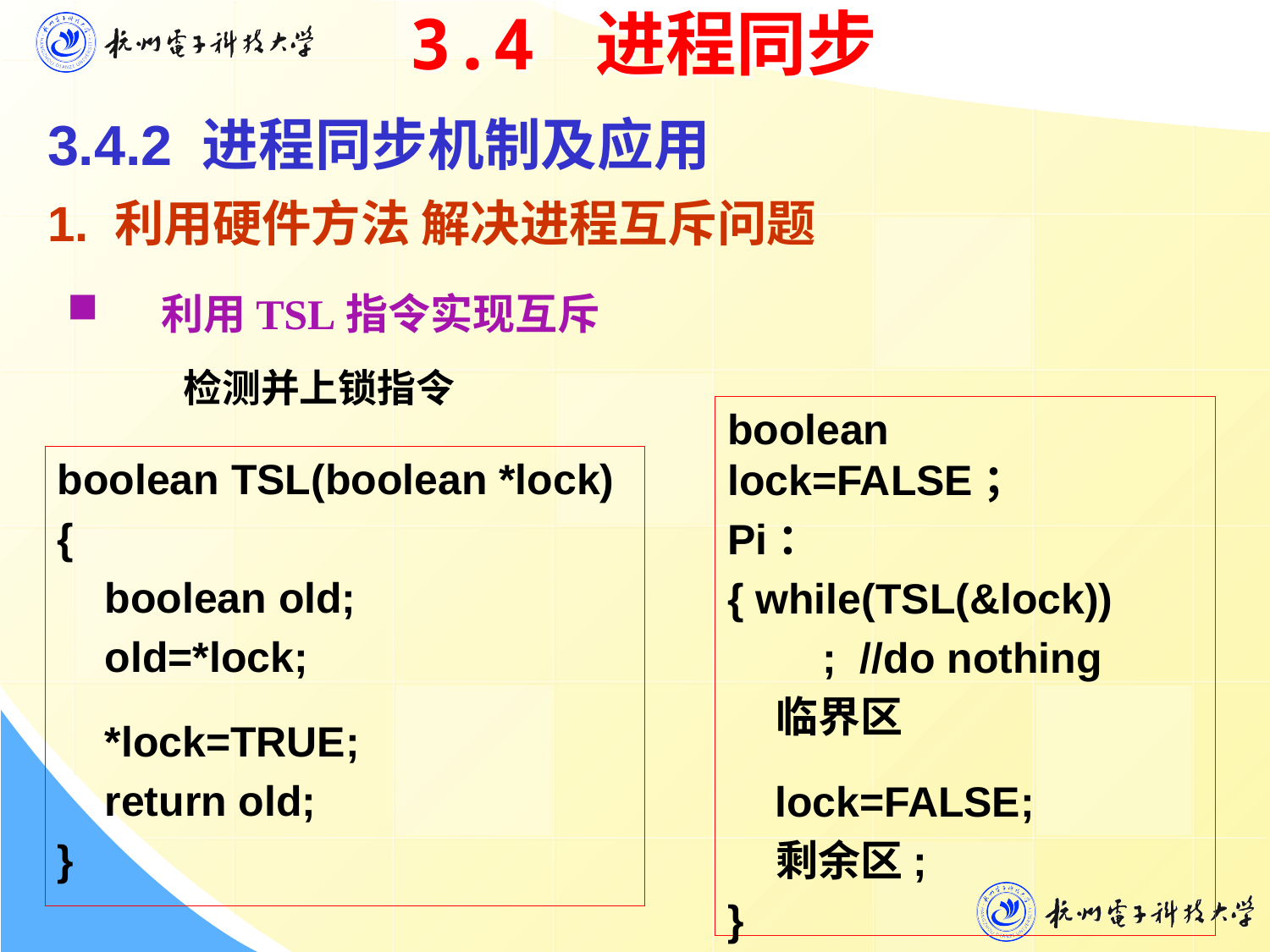

3.4 进程同步
3.4.2 进程同步机制及应用
1. 利用硬件方法 解决进程互斥问题
 利用TSL指令实现互斥
            检测并上锁指令
boolean  lock=FALSE；
Pi：
{ while(TSL(&lock))
        ;  //do nothing
    临界区
    lock=FALSE;
    剩余区;
}
boolean TSL(boolean *lock)
{
    boolean old;
    old=*lock;
    *lock=TRUE;
    return old;
}